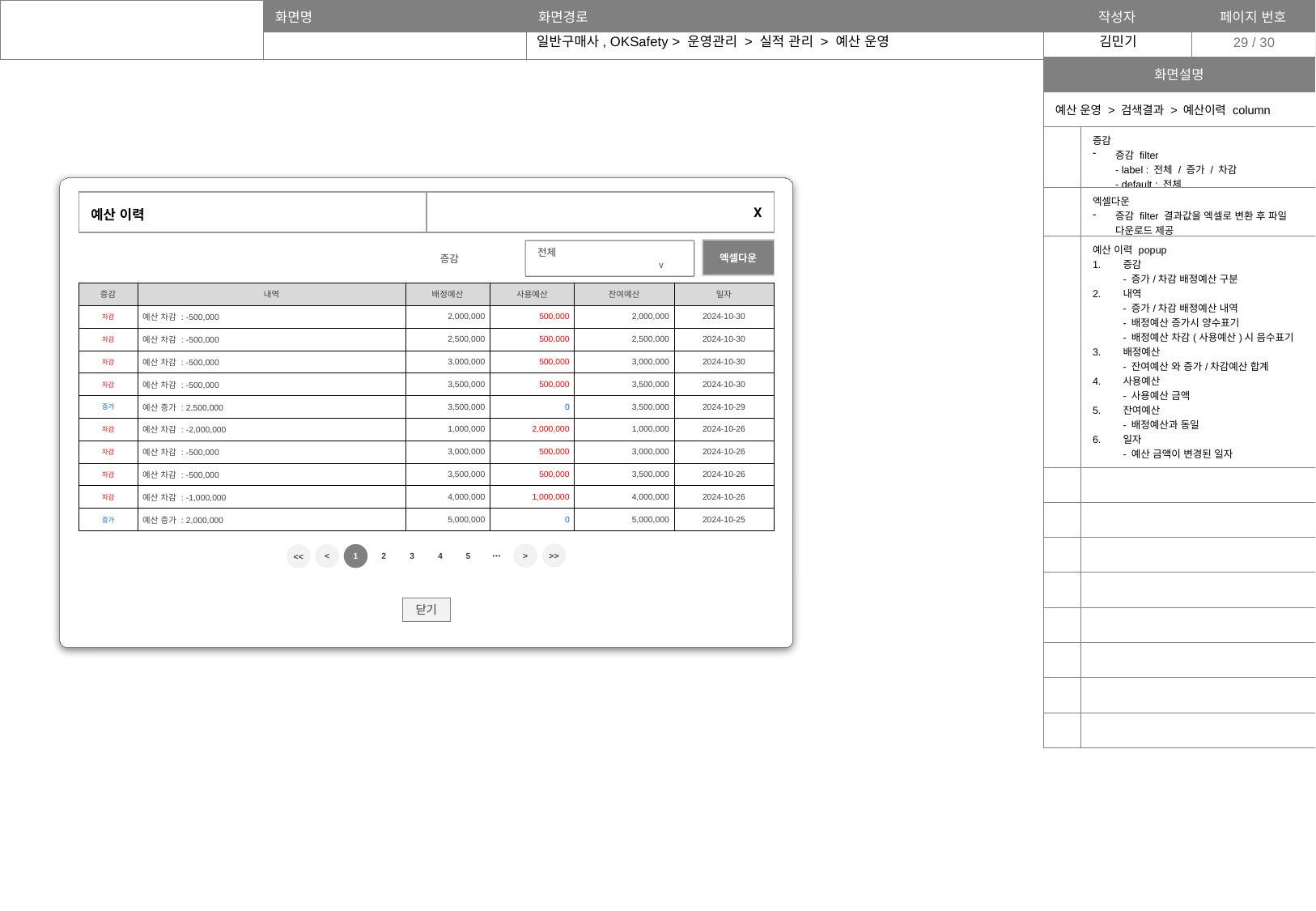

일반구매사, OKSafety > 운영관리 > 실적 관리 > 예산 운영
29
| 화면설명 |  |
| --- | --- |
| 예산 운영 > 검색결과 > 예산이력 column |  |
|  | 증감 증감 filter - label : 전체 / 증가 / 차감 - default : 전체 |
|  | 엑셀다운 증감 filter 결과값을 엑셀로 변환 후 파일 다운로드 제공 |
|  | 예산 이력 popup 증감 - 증가/차감 배정예산 구분 내역 - 증가/차감 배정예산 내역 - 배정예산 증가시 양수표기 - 배정예산 차감(사용예산)시 음수표기 배정예산 - 잔여예산 와 증가/차감예산 합계 사용예산 - 사용예산 금액 잔여예산 - 배정예산과 동일 일자 - 예산 금액이 변경된 일자 정렬 : 일자 내림차순 pagination preset : 10개씩 보기 |
|  |  |
|  |  |
|  |  |
|  |  |
|  |  |
|  |  |
|  |  |
|  |  |

| 예산 이력 | X |
| --- | --- |
엑셀다운
전체		v
증감
| 증감 | 내역 | 배정예산 | 사용예산 | 잔여예산 | 일자 |
| --- | --- | --- | --- | --- | --- |
| 차감 | 예산 차감 : -500,000 | 2,000,000 | 500,000 | 2,000,000 | 2024-10-30 |
| 차감 | 예산 차감 : -500,000 | 2,500,000 | 500,000 | 2,500,000 | 2024-10-30 |
| 차감 | 예산 차감 : -500,000 | 3,000,000 | 500,000 | 3,000,000 | 2024-10-30 |
| 차감 | 예산 차감 : -500,000 | 3,500,000 | 500,000 | 3,500,000 | 2024-10-30 |
| 증가 | 예산 증가 : 2,500,000 | 3,500,000 | 0 | 3,500,000 | 2024-10-29 |
| 차감 | 예산 차감 : -2,000,000 | 1,000,000 | 2,000,000 | 1,000,000 | 2024-10-26 |
| 차감 | 예산 차감 : -500,000 | 3,000,000 | 500,000 | 3,000,000 | 2024-10-26 |
| 차감 | 예산 차감 : -500,000 | 3,500,000 | 500,000 | 3,500,000 | 2024-10-26 |
| 차감 | 예산 차감 : -1,000,000 | 4,000,000 | 1,000,000 | 4,000,000 | 2024-10-26 |
| 증가 | 예산 증가 : 2,000,000 | 5,000,000 | 0 | 5,000,000 | 2024-10-25 |
>>
⋯
>
3
4
5
<
1
2
<<
닫기